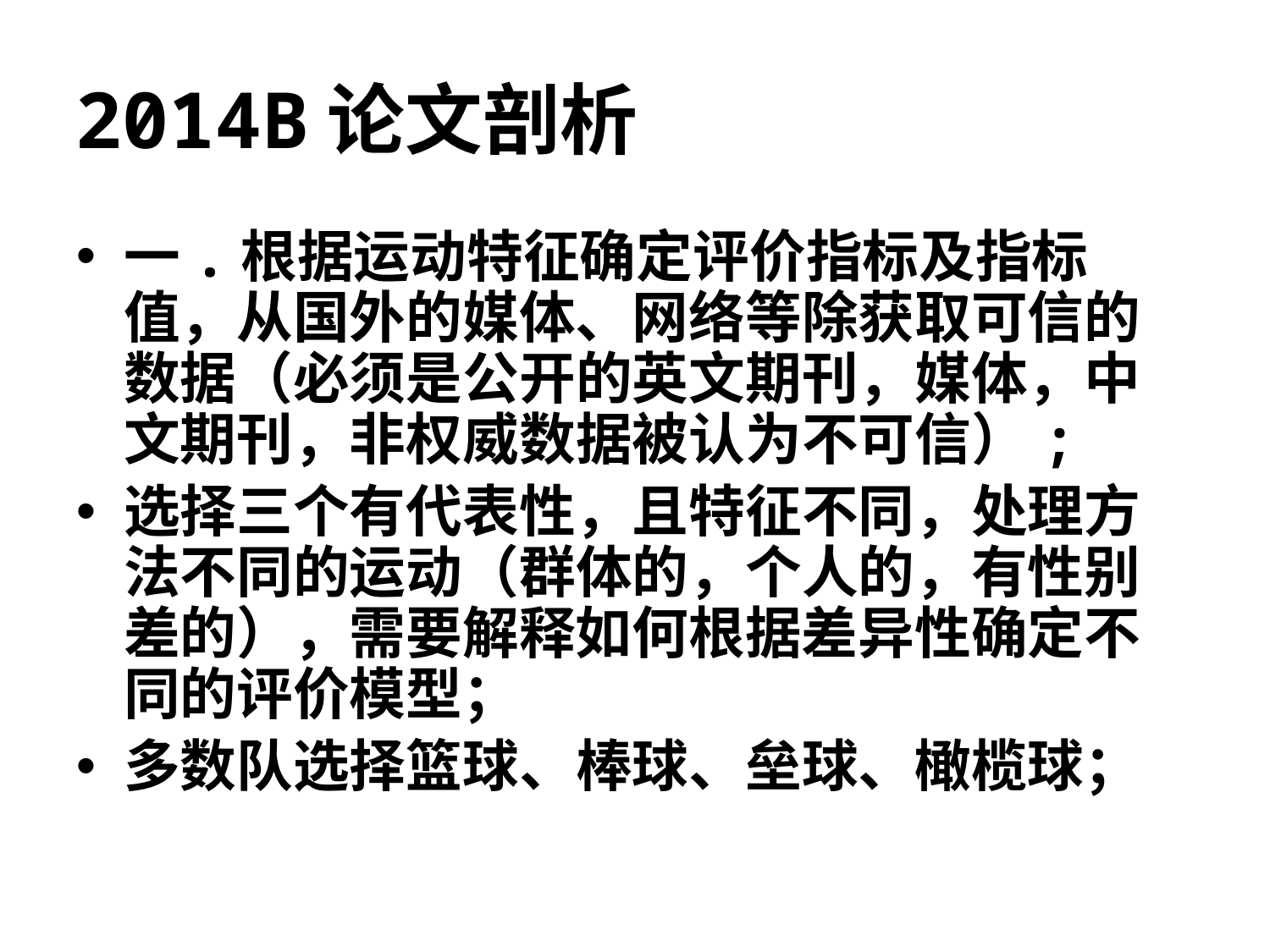

# 2014B论文剖析
一.根据运动特征确定评价指标及指标值，从国外的媒体、网络等除获取可信的数据（必须是公开的英文期刊，媒体，中文期刊，非权威数据被认为不可信）;
选择三个有代表性，且特征不同，处理方法不同的运动（群体的，个人的，有性别差的），需要解释如何根据差异性确定不同的评价模型；
多数队选择篮球、棒球、垒球、橄榄球；